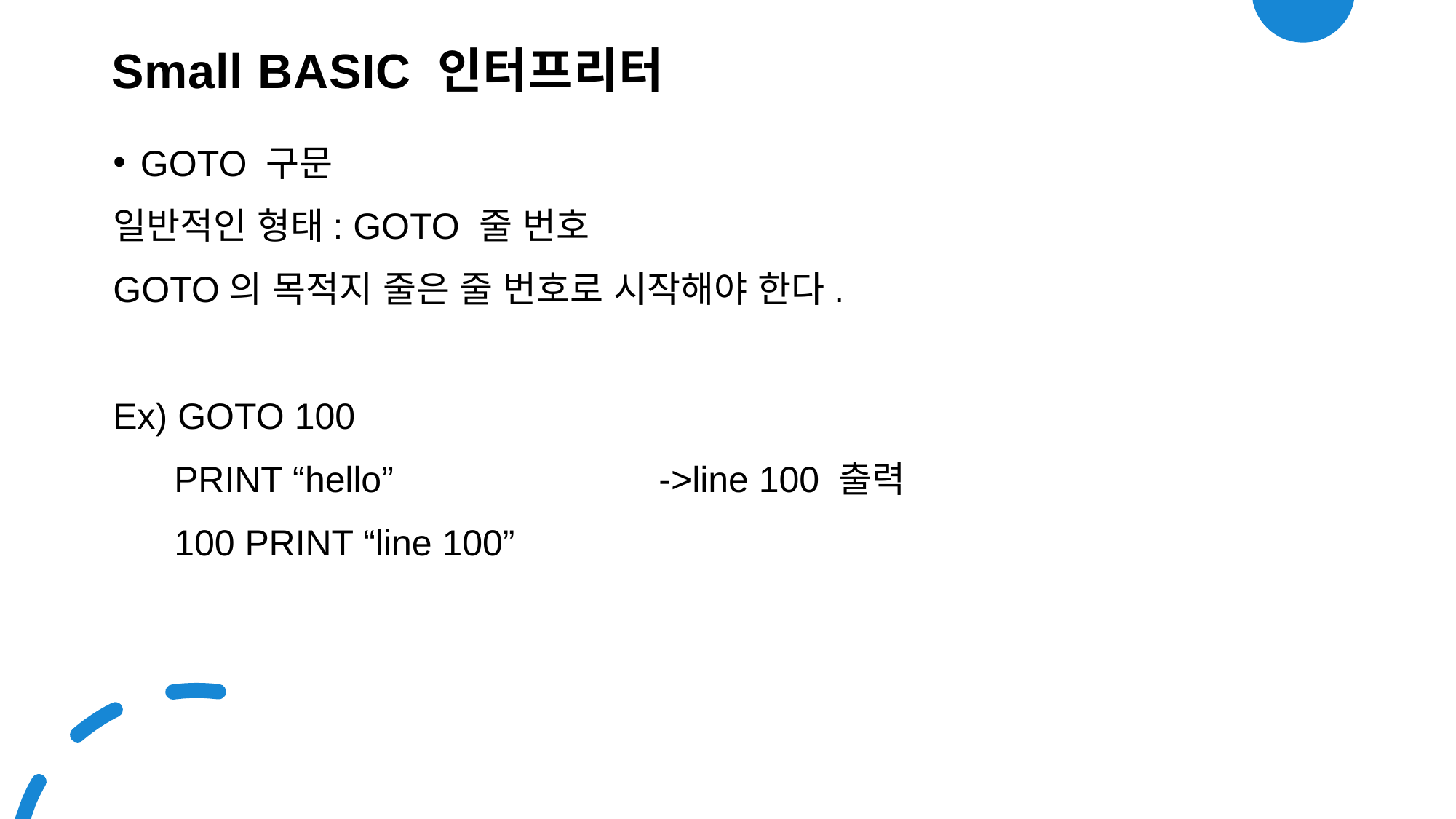

# Small BASIC 인터프리터
GOTO 구문
일반적인 형태: GOTO 줄 번호
GOTO의 목적지 줄은 줄 번호로 시작해야 한다.

Ex) GOTO 100
      PRINT “hello”			->line 100 출력
      100 PRINT “line 100”